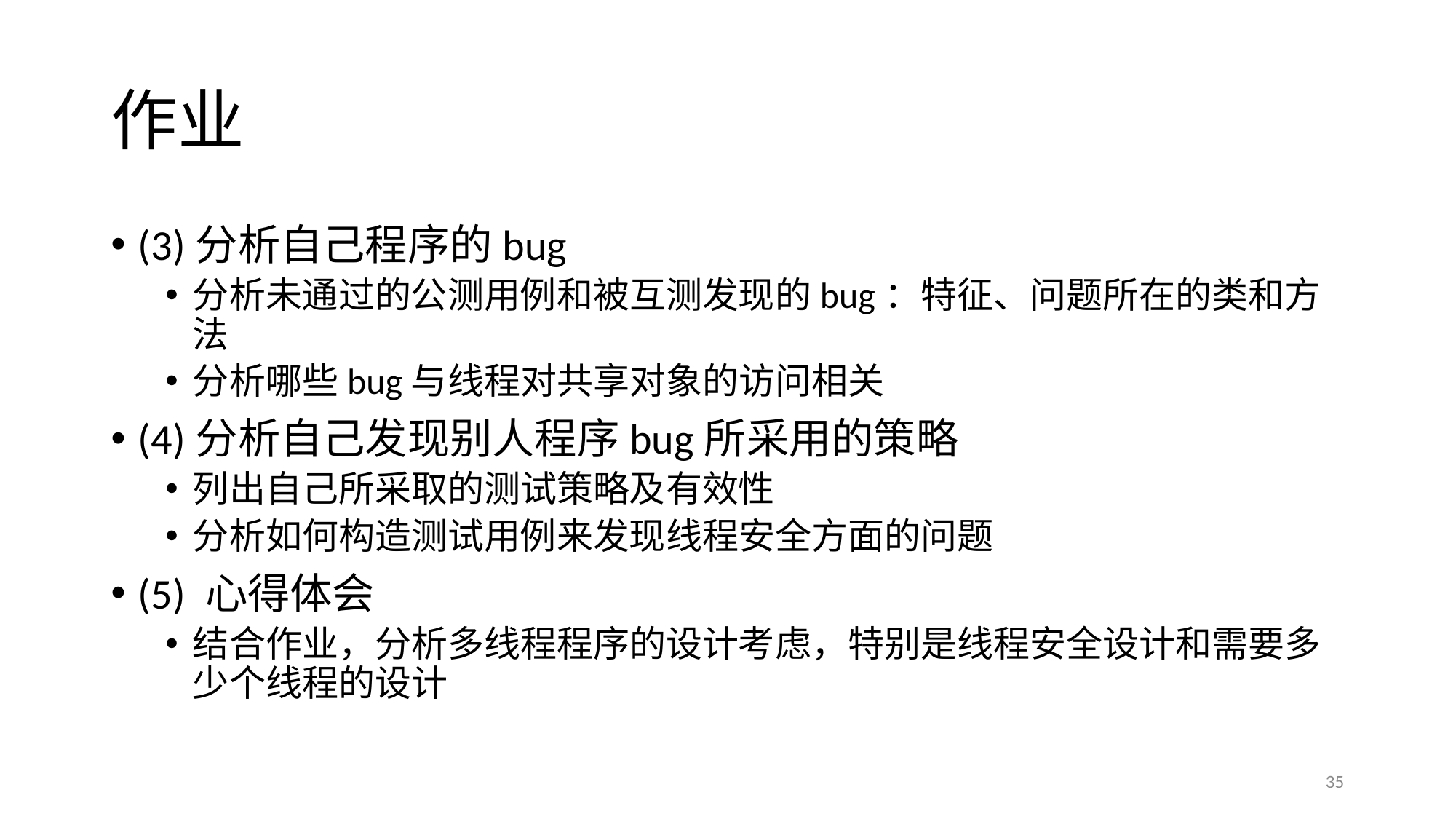

# 作业
(3)分析自己程序的bug
分析未通过的公测用例和被互测发现的bug：特征、问题所在的类和方法
分析哪些bug与线程对共享对象的访问相关
(4)分析自己发现别人程序bug所采用的策略
列出自己所采取的测试策略及有效性
分析如何构造测试用例来发现线程安全方面的问题
(5) 心得体会
结合作业，分析多线程程序的设计考虑，特别是线程安全设计和需要多少个线程的设计
35